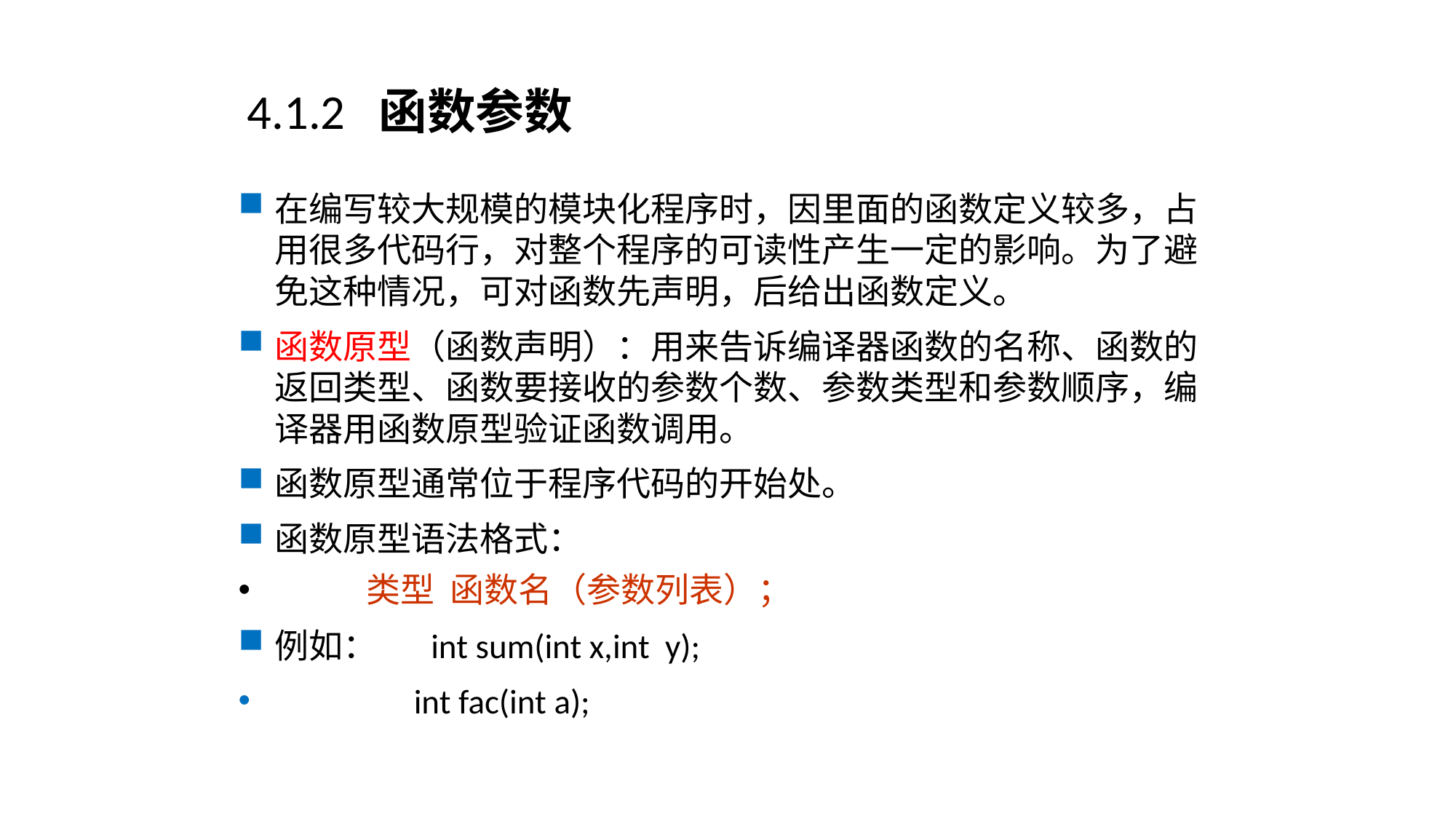

# 4.1.2  函数参数
在编写较大规模的模块化程序时，因里面的函数定义较多，占用很多代码行，对整个程序的可读性产生一定的影响。为了避免这种情况，可对函数先声明，后给出函数定义。
函数原型（函数声明）：用来告诉编译器函数的名称、函数的返回类型、函数要接收的参数个数、参数类型和参数顺序，编译器用函数原型验证函数调用。
函数原型通常位于程序代码的开始处。
函数原型语法格式：
           类型  函数名（参数列表）；
例如：      int sum(int x,int  y);
                     int fac(int a);